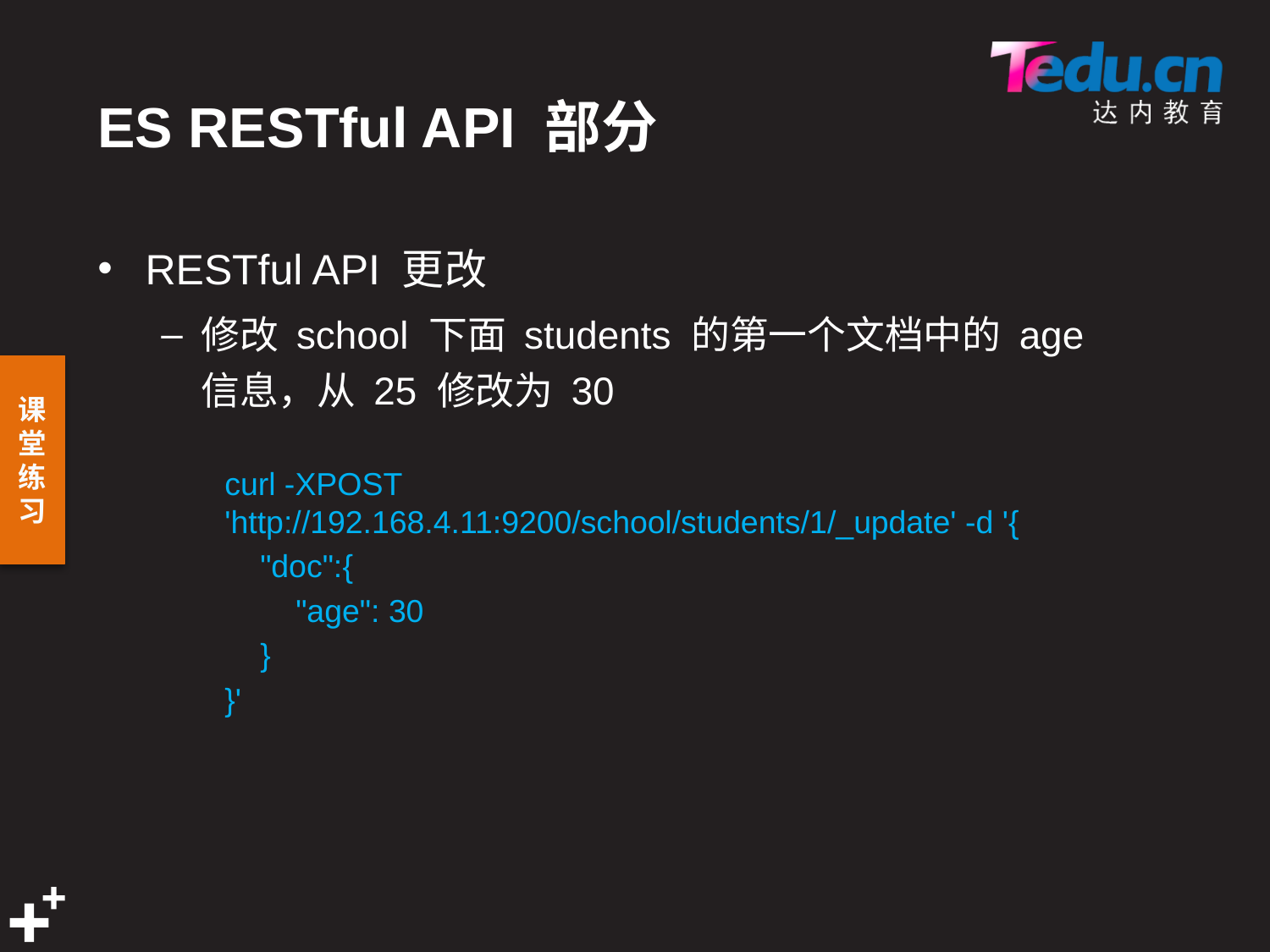

# ES RESTful API 部分
RESTful API 更改
修改 school 下面 students 的第一个文档中的 age 信息，从 25 修改为 30

curl -XPOST 'http://192.168.4.11:9200/school/students/1/_update' -d '{
    "doc":{
        "age": 30
    }
}'